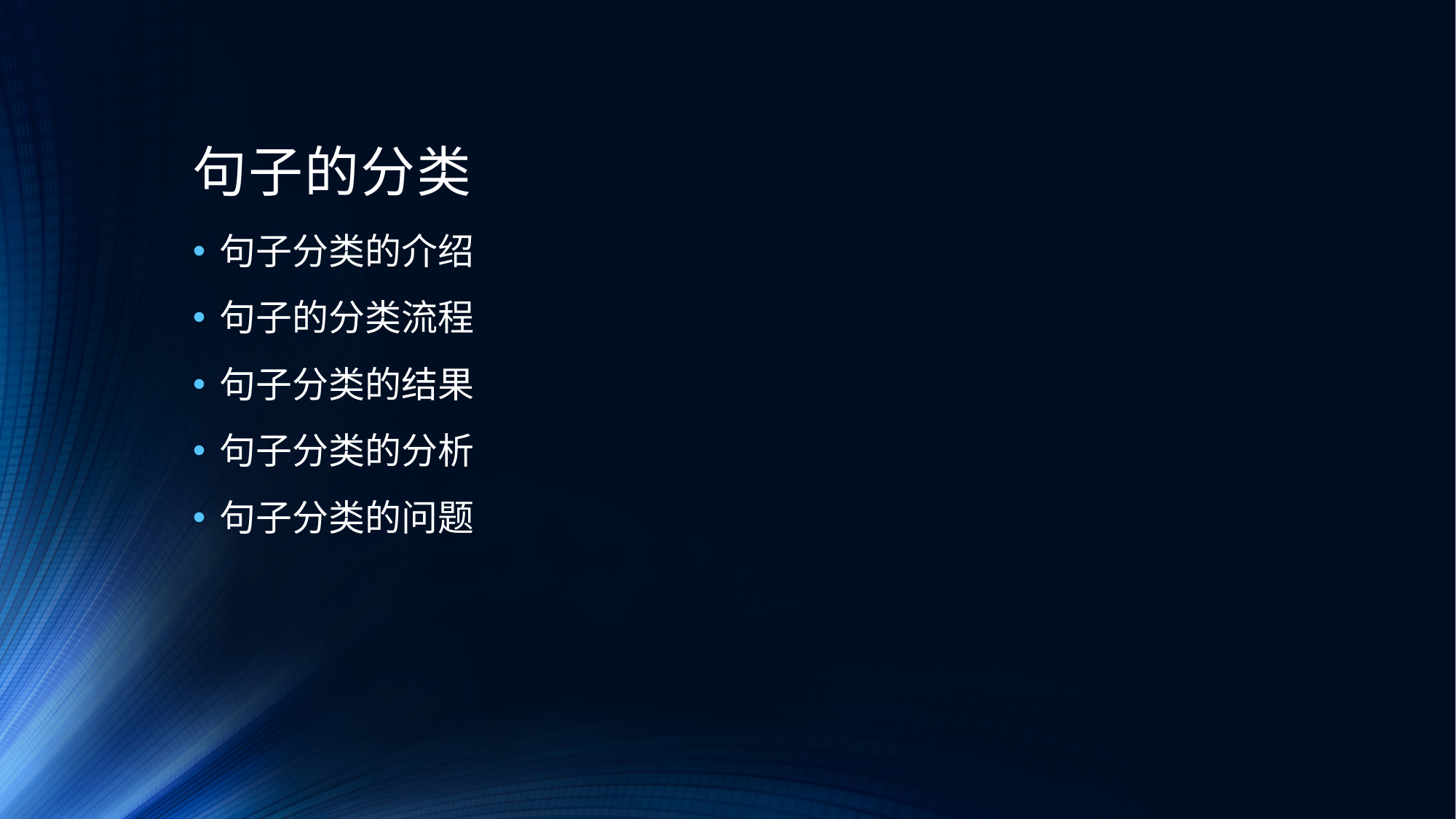

# 句子的分类
句子分类的介绍
句子的分类流程
句子分类的结果
句子分类的分析
句子分类的问题